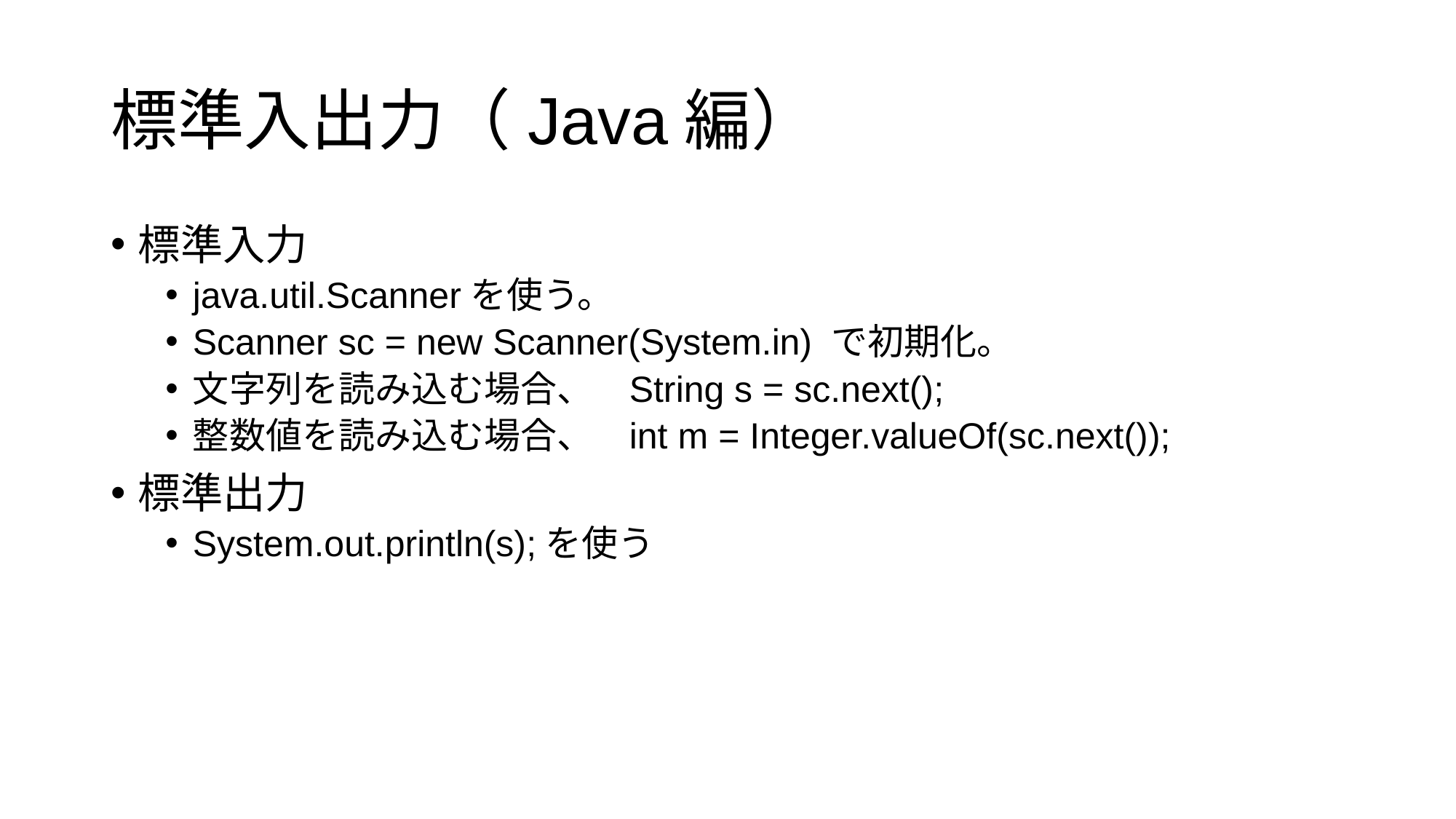

# 標準入出力（Java編）
標準入力
java.util.Scannerを使う。
Scanner sc = new Scanner(System.in) で初期化。
文字列を読み込む場合、	String s = sc.next();
整数値を読み込む場合、	int m = Integer.valueOf(sc.next());
標準出力
System.out.println(s);を使う